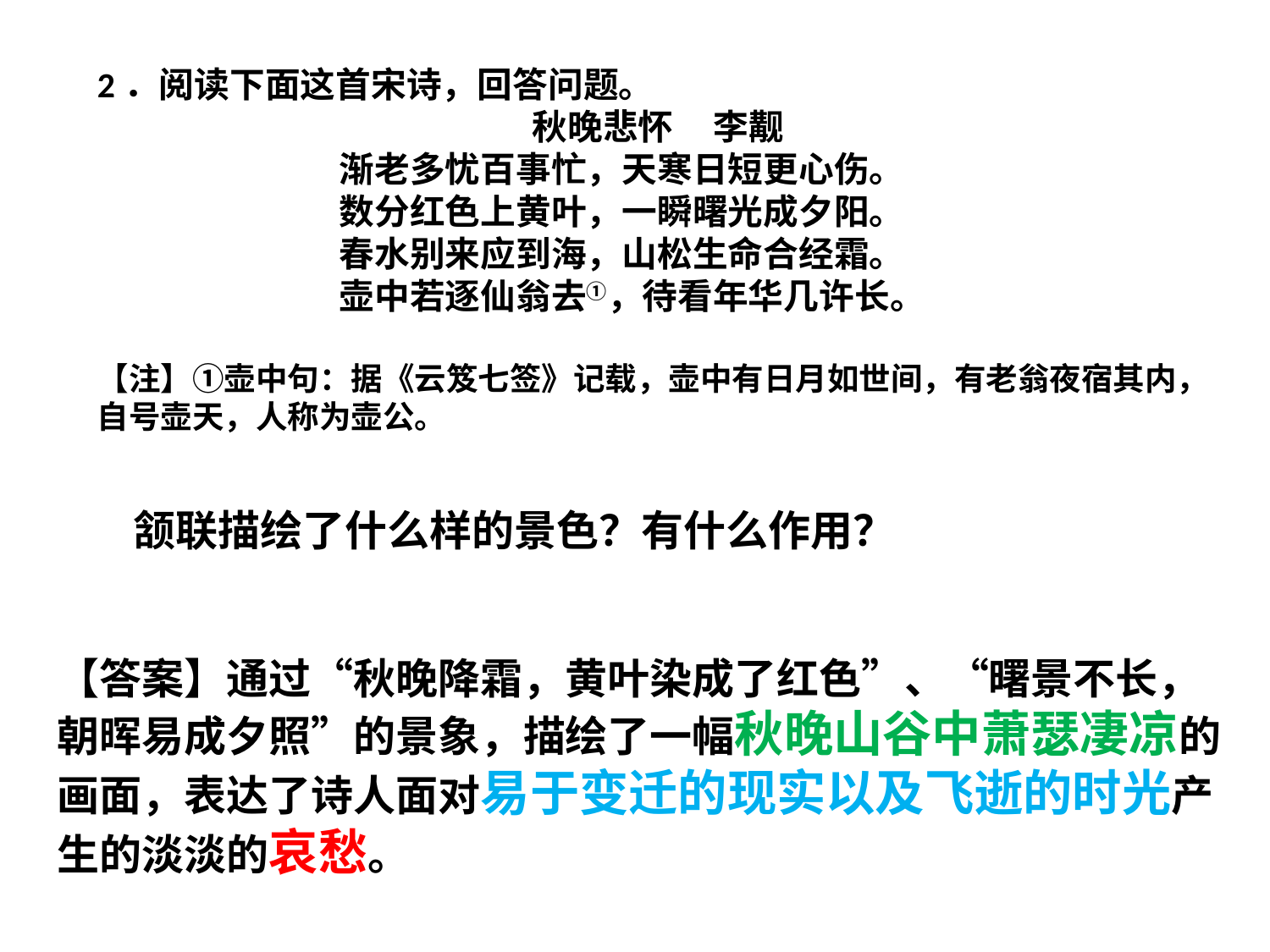

2．阅读下面这首宋诗，回答问题。
                                                     秋晚悲怀     李觏
                             渐老多忧百事忙，天寒日短更心伤。
                             数分红色上黄叶，一瞬曙光成夕阳。
                             春水别来应到海，山松生命合经霜。
                             壶中若逐仙翁去①，待看年华几许长。

【注】①壶中句：据《云笈七签》记载，壶中有日月如世间，有老翁夜宿其内，自号壶天，人称为壶公。
颔联描绘了什么样的景色？有什么作用？
【答案】通过“秋晚降霜，黄叶染成了红色”、“曙景不长，朝晖易成夕照”的景象，描绘了一幅秋晚山谷中萧瑟凄凉的画面，表达了诗人面对易于变迁的现实以及飞逝的时光产生的淡淡的哀愁。